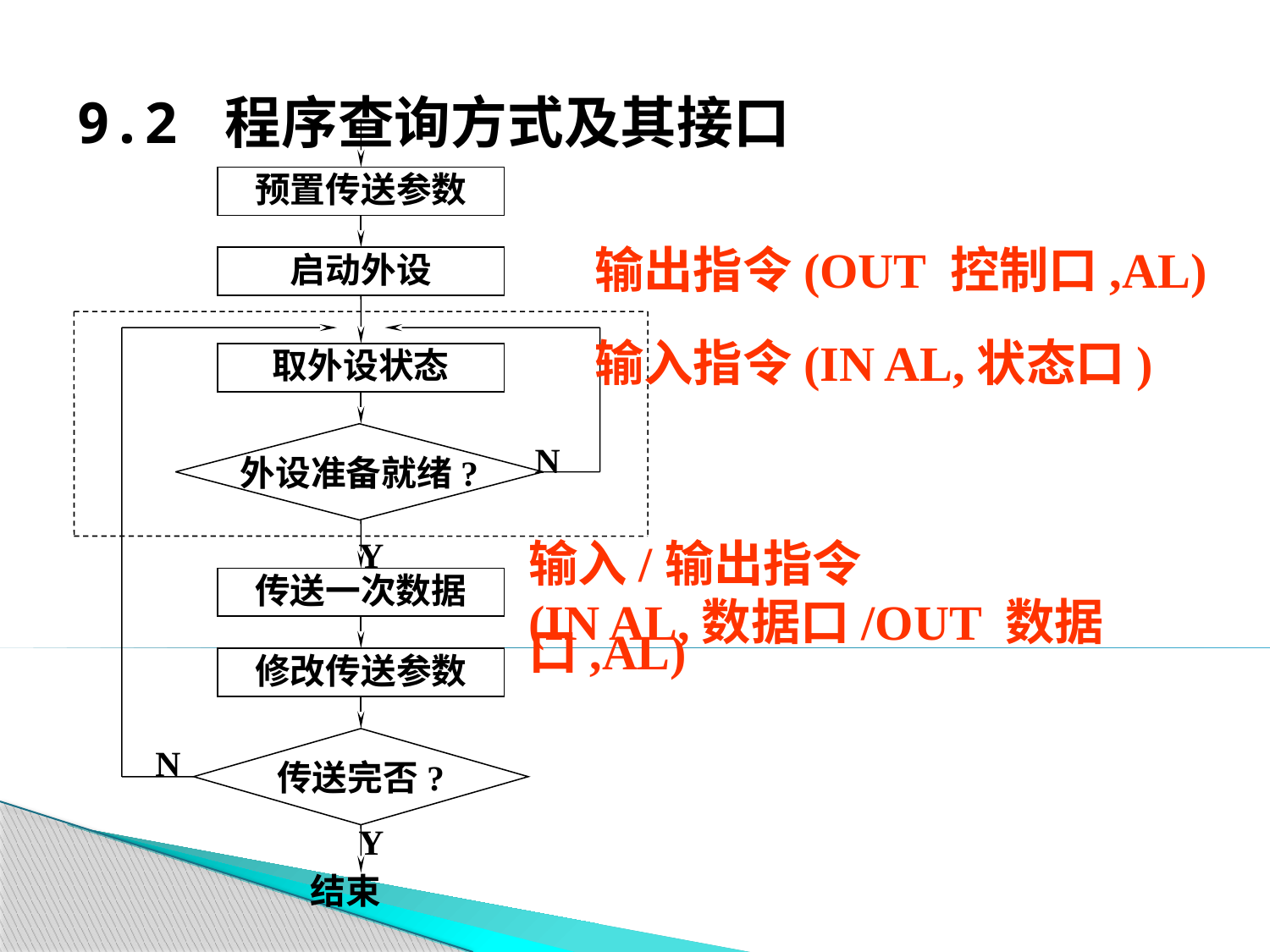

# 9.2 程序查询方式及其接口

预置传送参数

启动外设

取外设状态

外设准备就绪?
N

Y

传送一次数据

修改传送参数

传送完否?
N

Y

结束
输出指令(OUT 控制口,AL)
输入指令(IN AL,状态口)
输入/输出指令
(IN AL,数据口/OUT 数据口,AL)